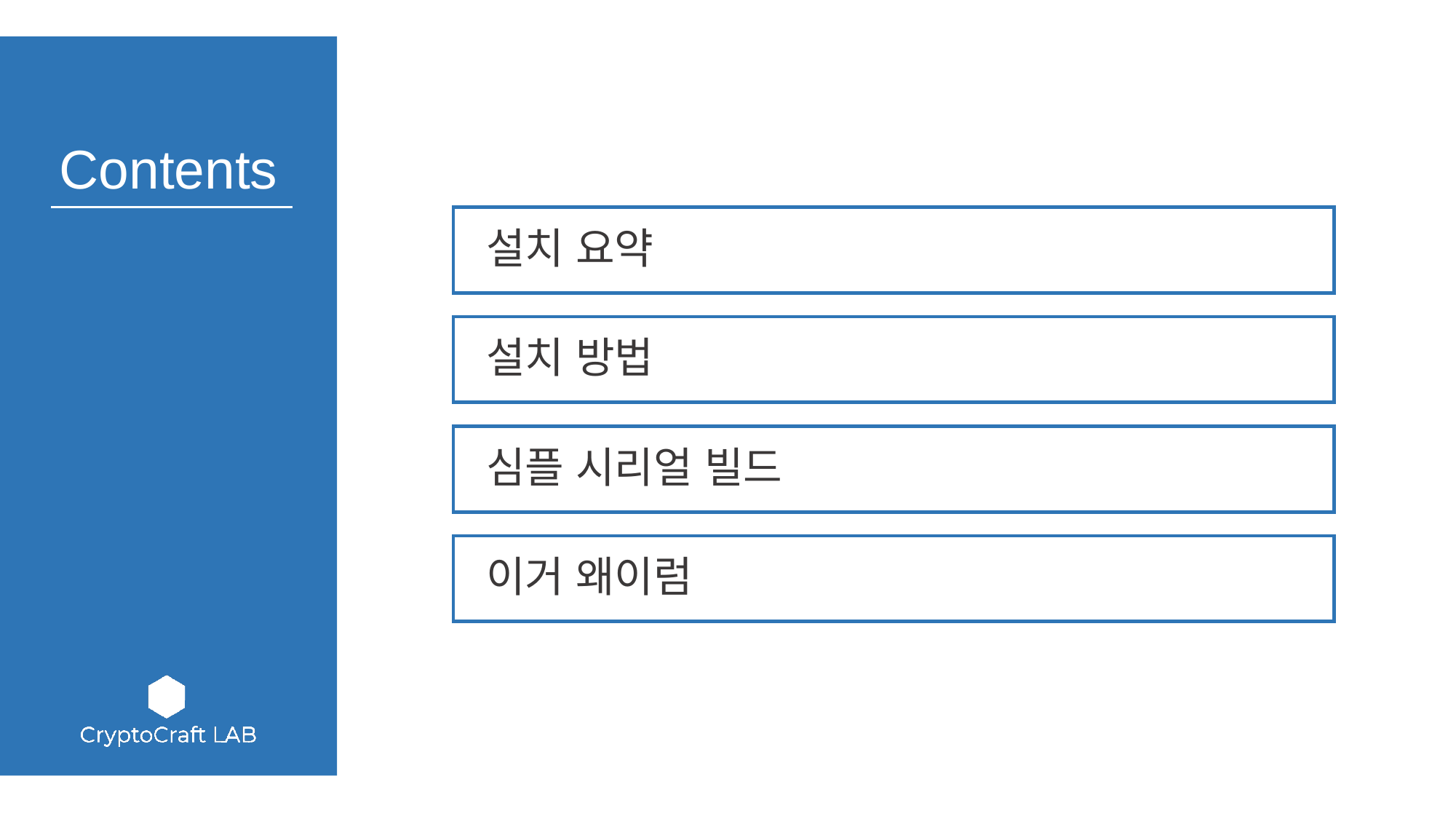

설치 요약
 설치 방법
 심플 시리얼 빌드
 이거 왜이럼